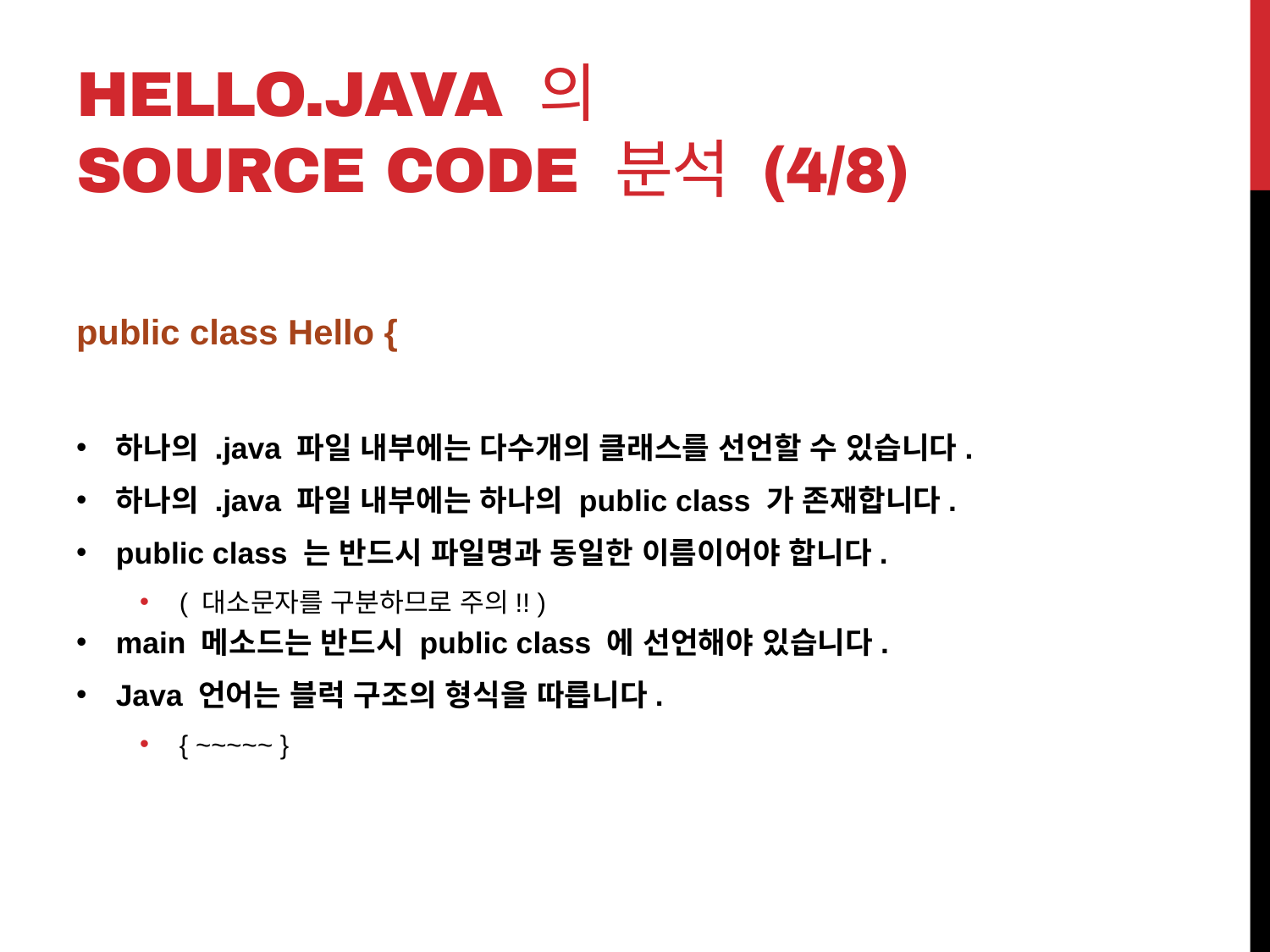

# Hello.java 의 Source Code 분석 (4/8)

public class Hello {

하나의 .java 파일 내부에는 다수개의 클래스를 선언할 수 있습니다.
하나의 .java 파일 내부에는 하나의 public class 가 존재합니다.
public class 는 반드시 파일명과 동일한 이름이어야 합니다.
( 대소문자를 구분하므로 주의!! )
main 메소드는 반드시 public class 에 선언해야 있습니다.
Java 언어는 블럭 구조의 형식을 따릅니다.
{ ~~~~~ }